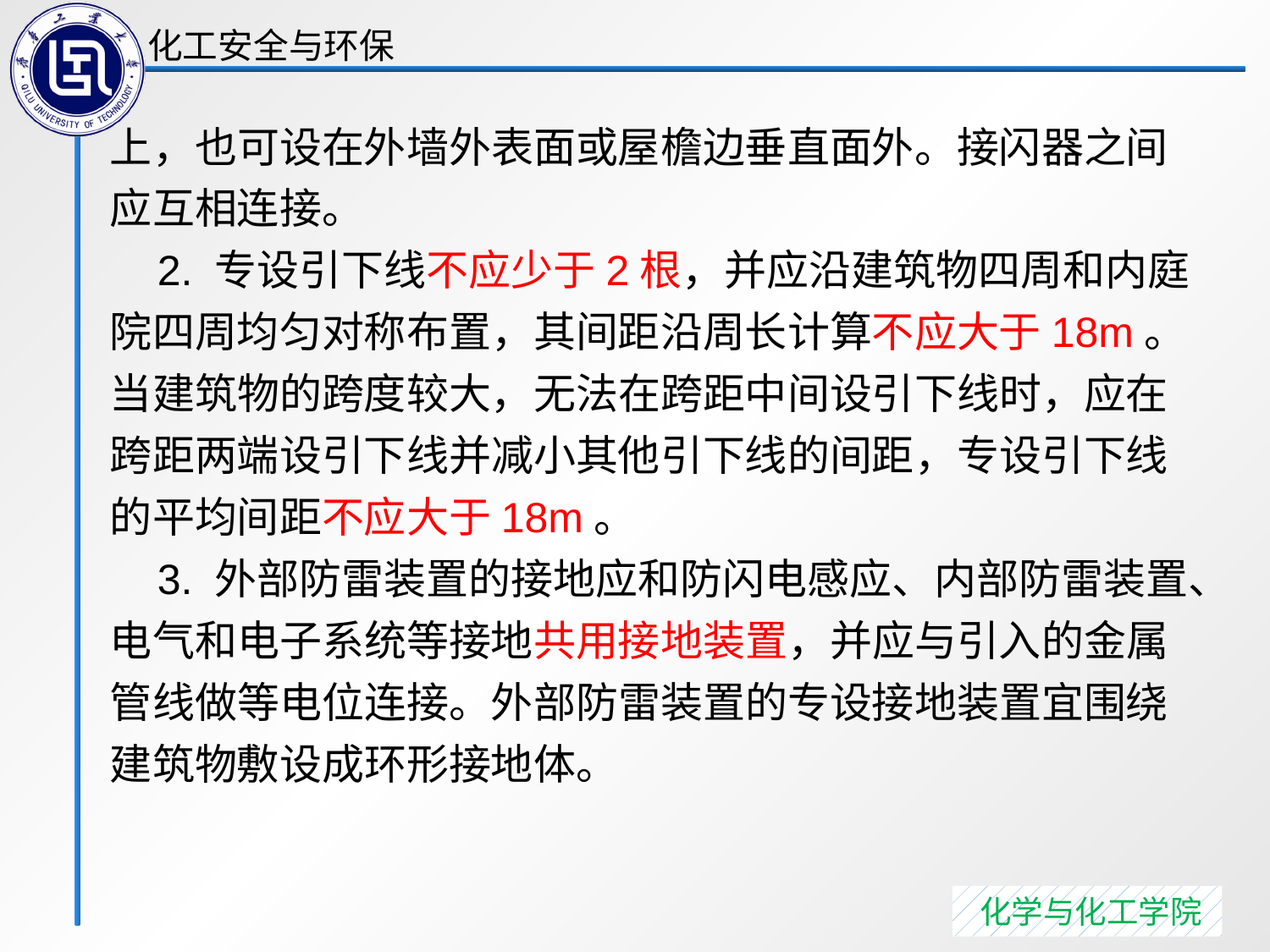

上，也可设在外墙外表面或屋檐边垂直面外。接闪器之间应互相连接。
    2. 专设引下线不应少于2根，并应沿建筑物四周和内庭院四周均匀对称布置，其间距沿周长计算不应大于18m。当建筑物的跨度较大，无法在跨距中间设引下线时，应在跨距两端设引下线并减小其他引下线的间距，专设引下线的平均间距不应大于18m。
    3. 外部防雷装置的接地应和防闪电感应、内部防雷装置、电气和电子系统等接地共用接地装置，并应与引入的金属管线做等电位连接。外部防雷装置的专设接地装置宜围绕建筑物敷设成环形接地体。